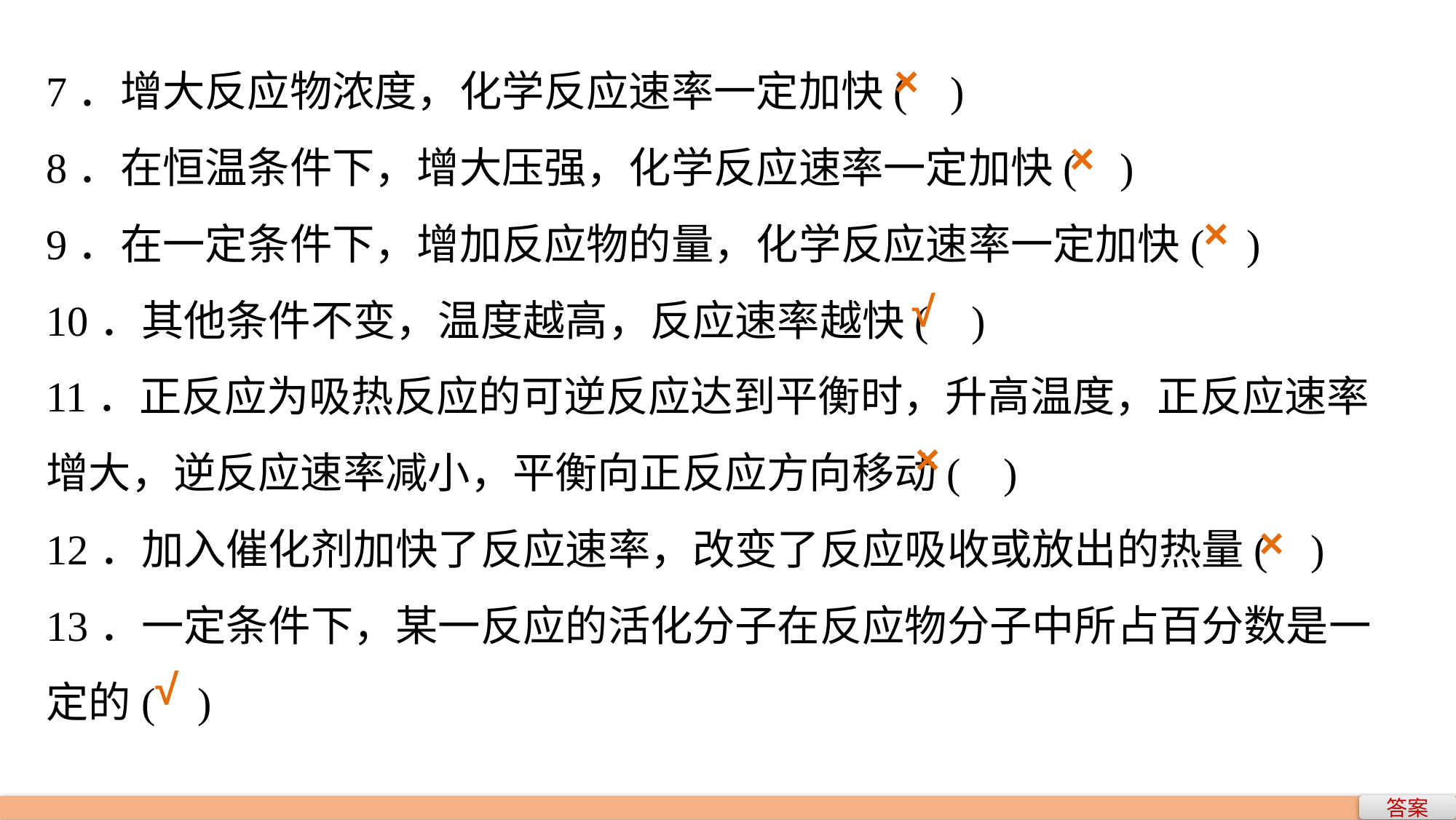

7．增大反应物浓度，化学反应速率一定加快(    )
8．在恒温条件下，增大压强，化学反应速率一定加快(    )
9．在一定条件下，增加反应物的量，化学反应速率一定加快(    )
10．其他条件不变，温度越高，反应速率越快(    )
11．正反应为吸热反应的可逆反应达到平衡时，升高温度，正反应速率增大，逆反应速率减小，平衡向正反应方向移动(    )
12．加入催化剂加快了反应速率，改变了反应吸收或放出的热量(    )
13．一定条件下，某一反应的活化分子在反应物分子中所占百分数是一定的(    )
×
×
×
√
×
×
√
答案